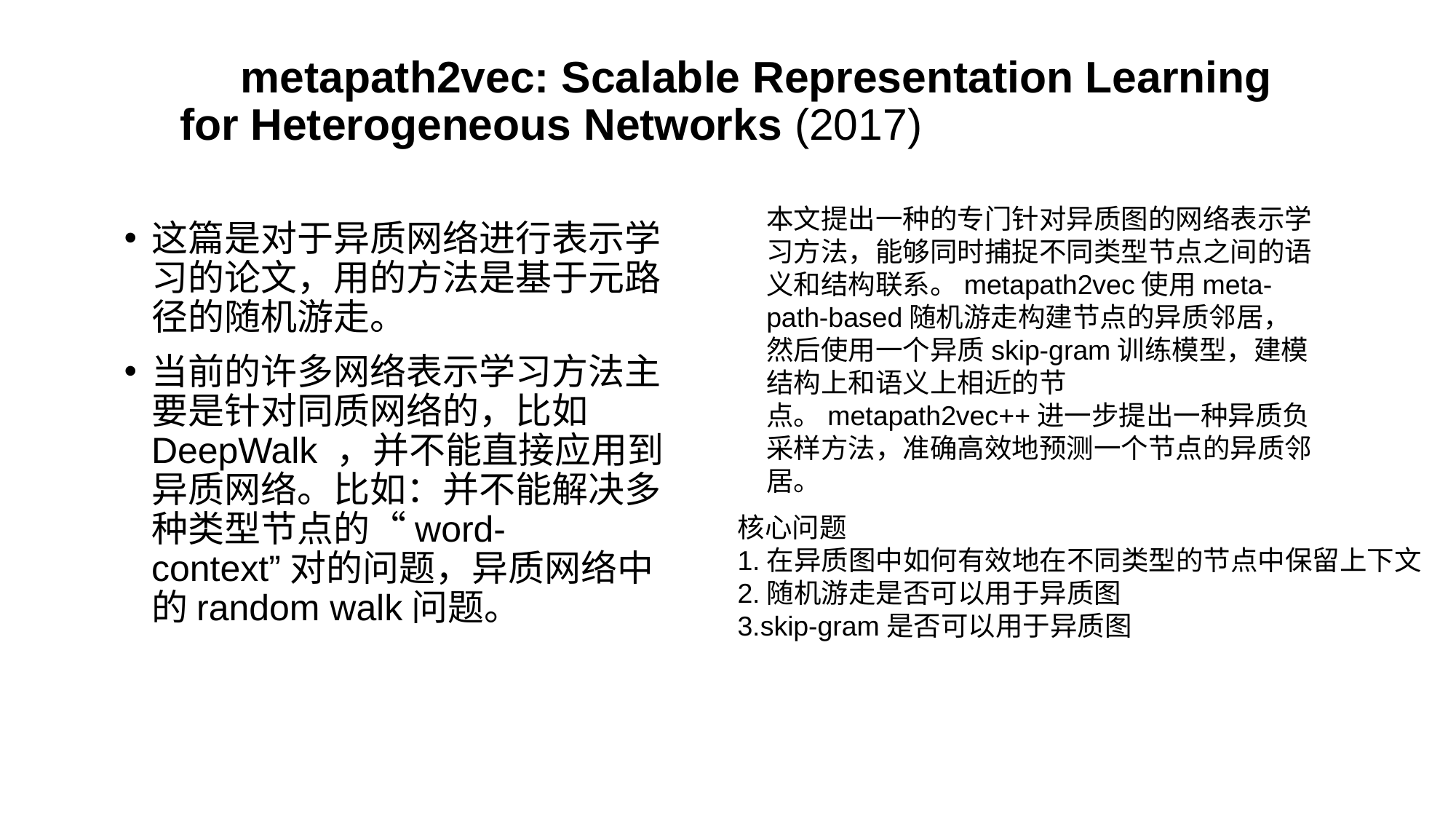

# metapath2vec: Scalable Representation Learning for Heterogeneous Networks (2017)
本文提出一种的专门针对异质图的网络表示学习方法，能够同时捕捉不同类型节点之间的语义和结构联系。metapath2vec使用meta-path-based随机游走构建节点的异质邻居，然后使用一个异质skip-gram训练模型，建模结构上和语义上相近的节点。metapath2vec++进一步提出一种异质负采样方法，准确高效地预测一个节点的异质邻居。

这篇是对于异质网络进行表示学习的论文，用的方法是基于元路径的随机游走。
当前的许多网络表示学习方法主要是针对同质网络的，比如 DeepWalk ，并不能直接应用到异质网络。比如：并不能解决多种类型节点的“word-context”对的问题，异质网络中的random walk问题。
核心问题
1.在异质图中如何有效地在不同类型的节点中保留上下文
2.随机游走是否可以用于异质图
3.skip-gram是否可以用于异质图